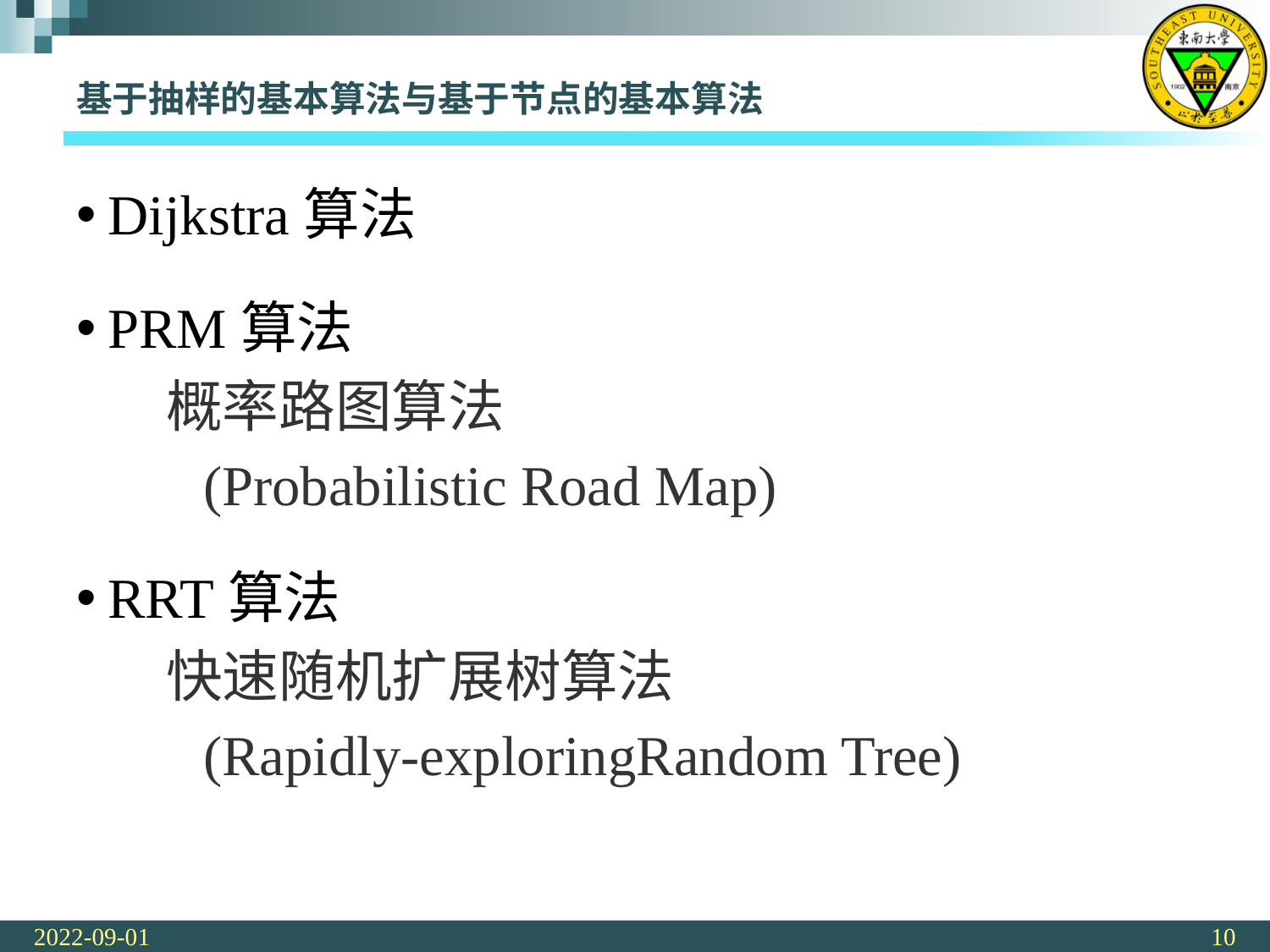

# 基于抽样的基本算法与基于节点的基本算法

Dijkstra算法

PRM算法
      概率路图算法
	(Probabilistic Road Map)

RRT算法
      快速随机扩展树算法
	(Rapidly-exploringRandom Tree)
2022-09-01
10